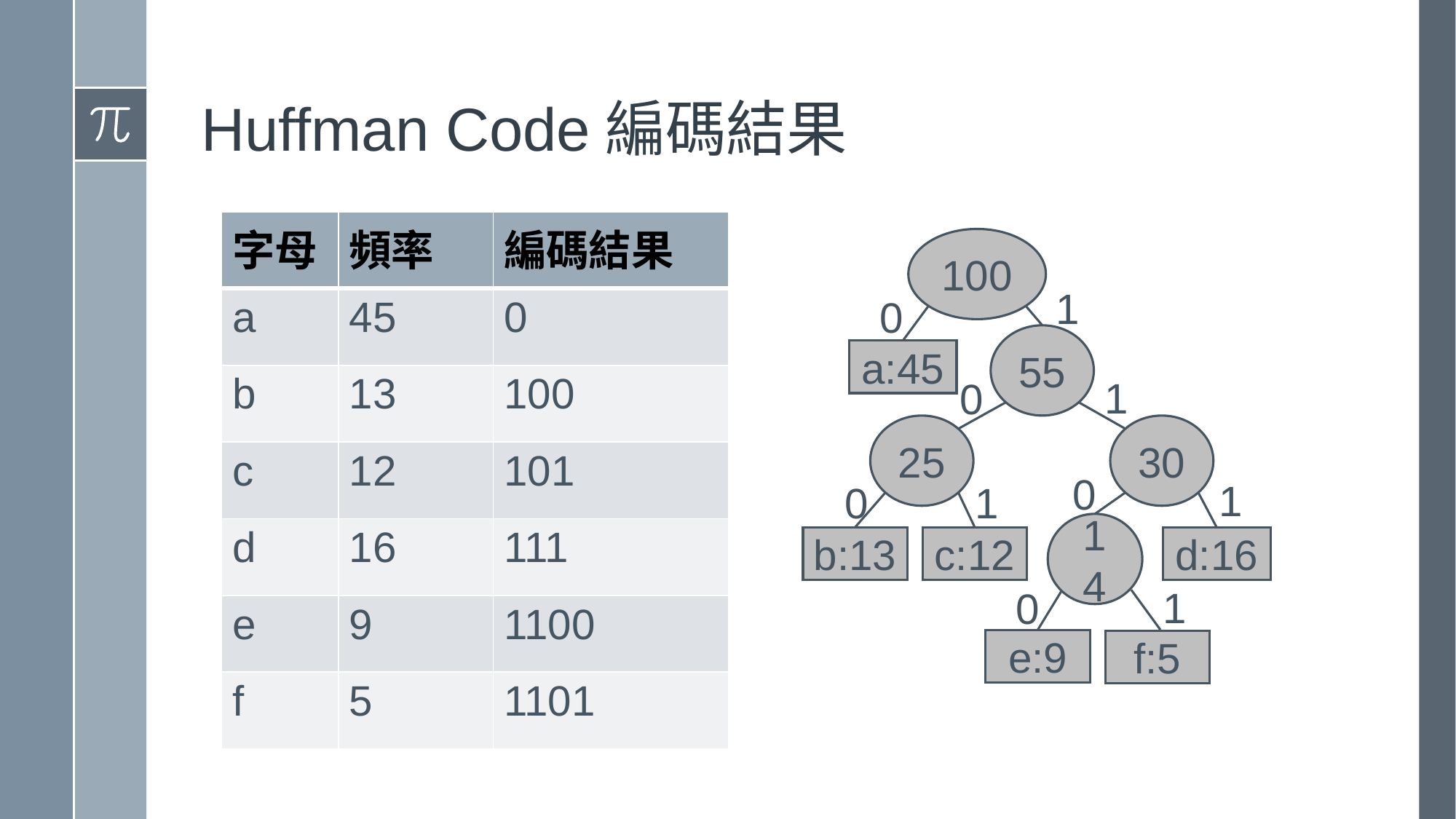

# Huffman Code編碼結果
| 字母 | 頻率 | 編碼結果 |
| --- | --- | --- |
| a | 45 | 0 |
| b | 13 | 100 |
| c | 12 | 101 |
| d | 16 | 111 |
| e | 9 | 1100 |
| f | 5 | 1101 |
100
1
0
55
a:45
1
0
25
30
0
1
0
1
14
b:13
c:12
d:16
1
0
e:9
f:5